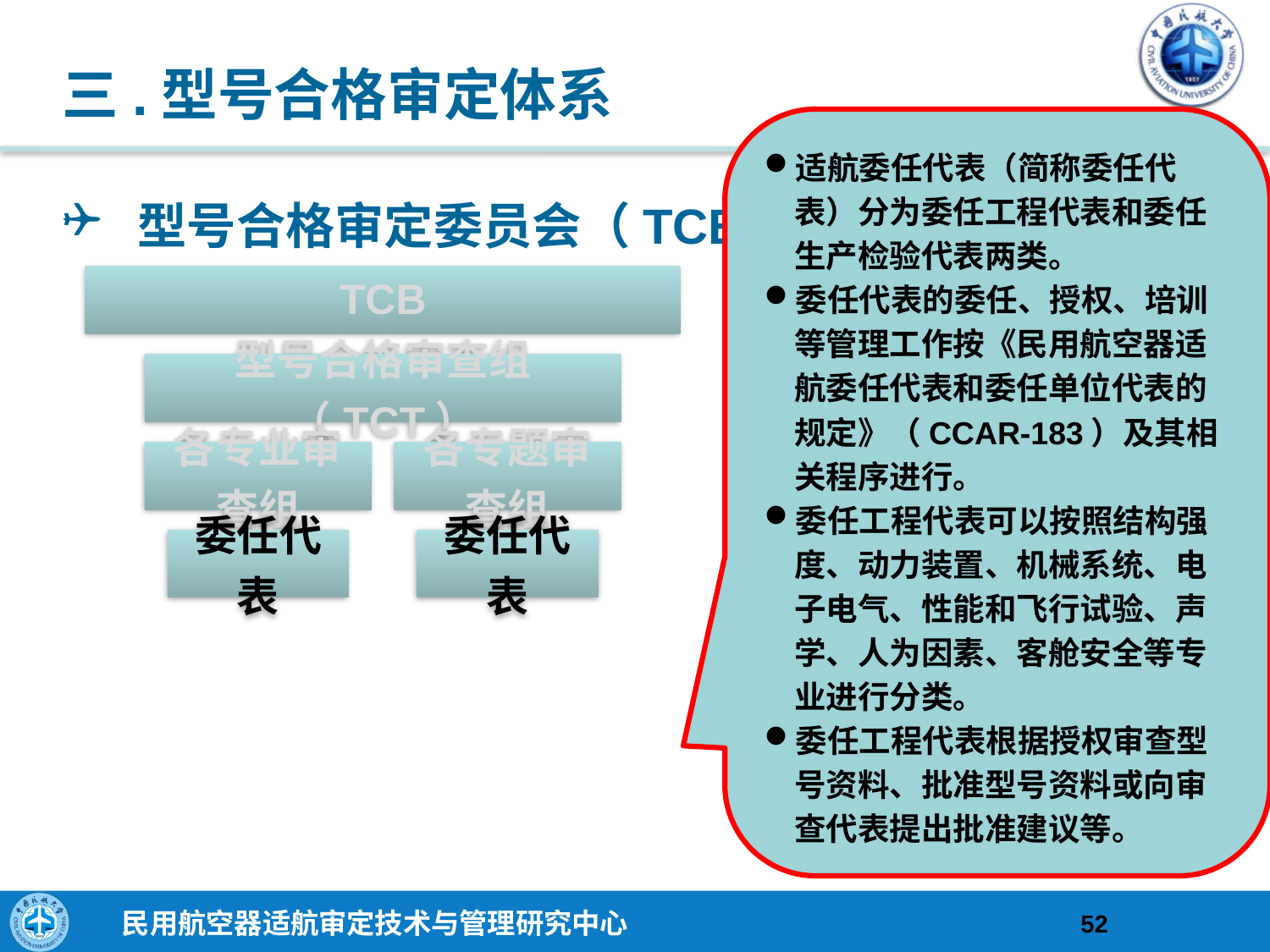

# 三.型号合格审定体系
适航委任代表（简称委任代表）分为委任工程代表和委任生产检验代表两类。
委任代表的委任、授权、培训等管理工作按《民用航空器适航委任代表和委任单位代表的规定》（CCAR-183）及其相关程序进行。
委任工程代表可以按照结构强度、动力装置、机械系统、电子电气、性能和飞行试验、声学、人为因素、客舱安全等专业进行分类。
委任工程代表根据授权审查型号资料、批准型号资料或向审查代表提出批准建议等。
型号合格审定委员会（TCB）
TCB
委任代表
委任代表